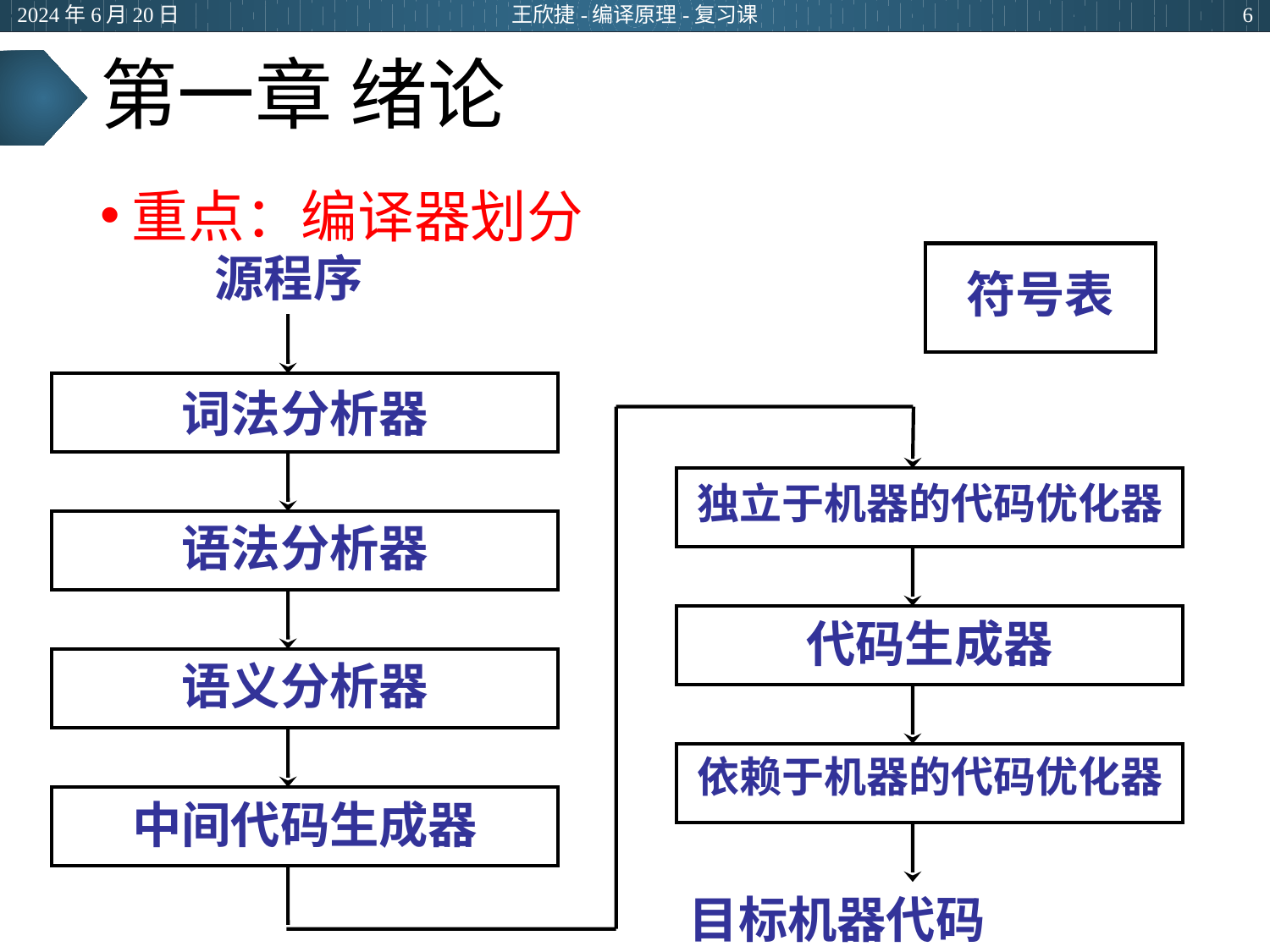

2024年6月20日
王欣捷-编译原理-复习课
6
# 第一章 绪论
重点：编译器划分
源程序

符号表

词法分析器

独立于机器的代码优化器

语法分析器

代码生成器

语义分析器

依赖于机器的代码优化器

中间代码生成器

目标机器代码